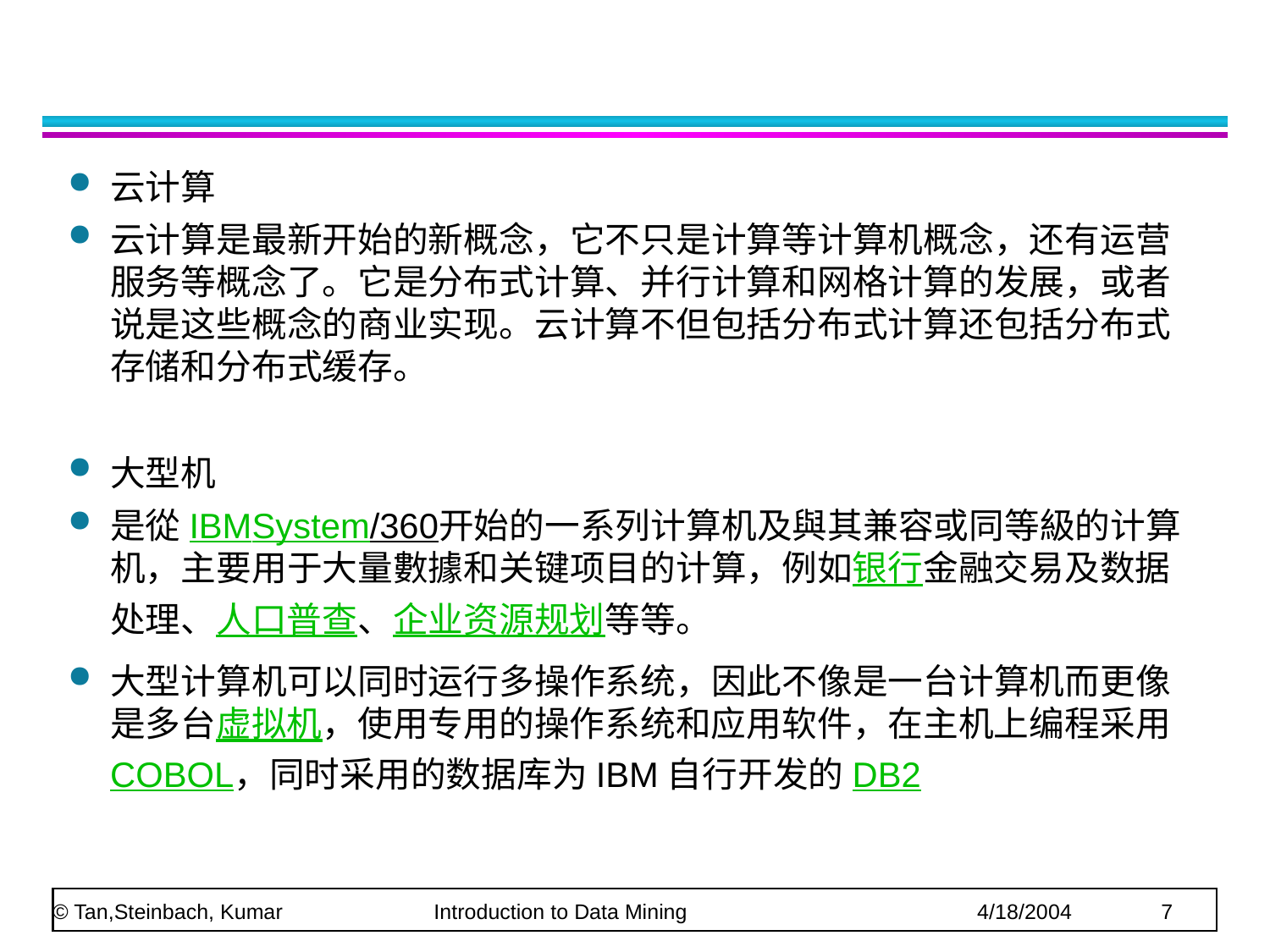

#
云计算
云计算是最新开始的新概念，它不只是计算等计算机概念，还有运营服务等概念了。它是分布式计算、并行计算和网格计算的发展，或者说是这些概念的商业实现。云计算不但包括分布式计算还包括分布式存储和分布式缓存。

大型机
是從IBMSystem/360开始的一系列计算机及與其兼容或同等級的计算机，主要用于大量數據和关键项目的计算，例如银行金融交易及数据处理、人口普查、企业资源规划等等。
大型计算机可以同时运行多操作系统，因此不像是一台计算机而更像是多台虚拟机，使用专用的操作系统和应用软件，在主机上编程采用COBOL，同时采用的数据库为IBM自行开发的DB2